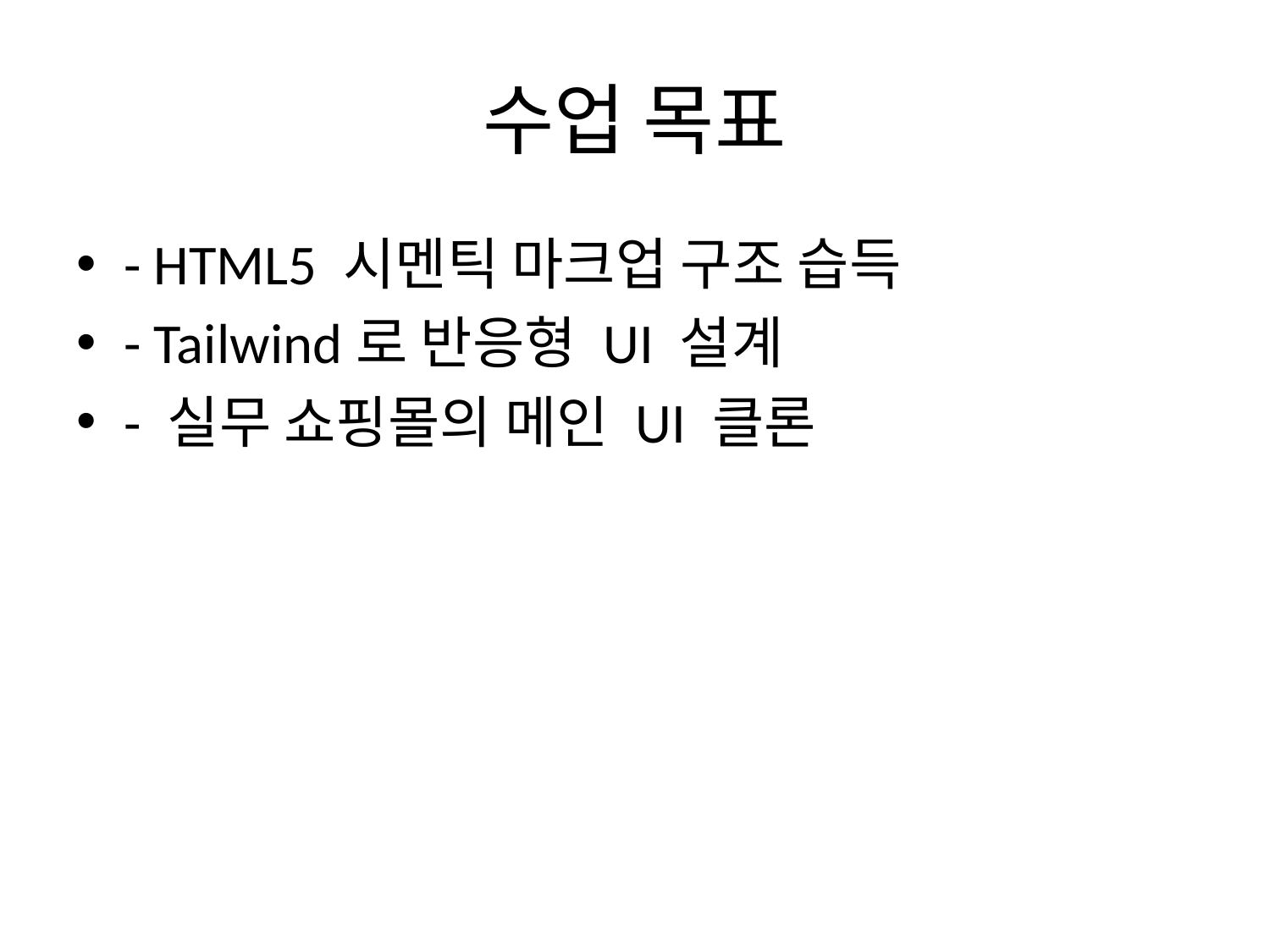

# 수업 목표
- HTML5 시멘틱 마크업 구조 습득
- Tailwind로 반응형 UI 설계
- 실무 쇼핑몰의 메인 UI 클론